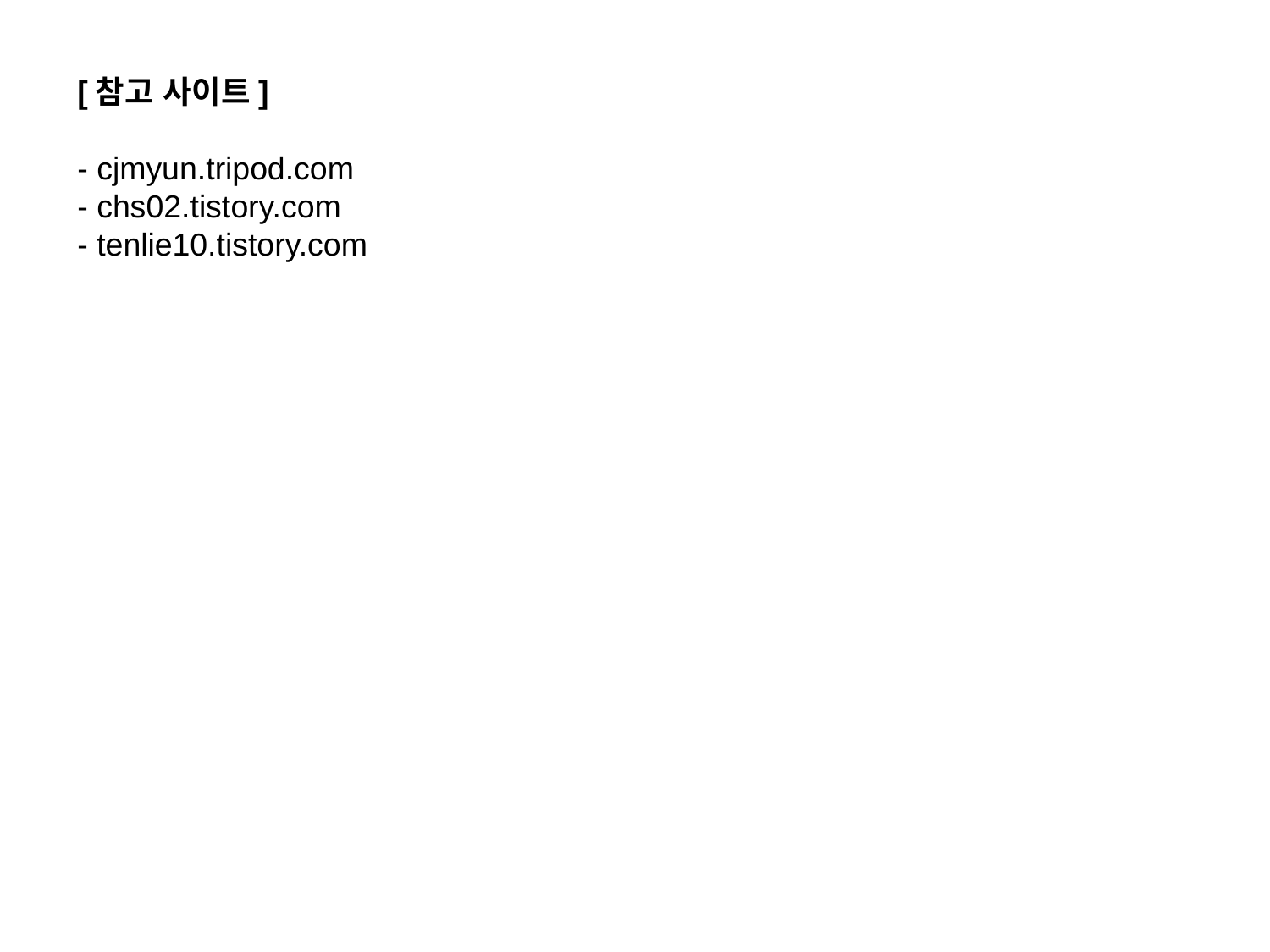

[참고 사이트]

- cjmyun.tripod.com
- chs02.tistory.com
- tenlie10.tistory.com